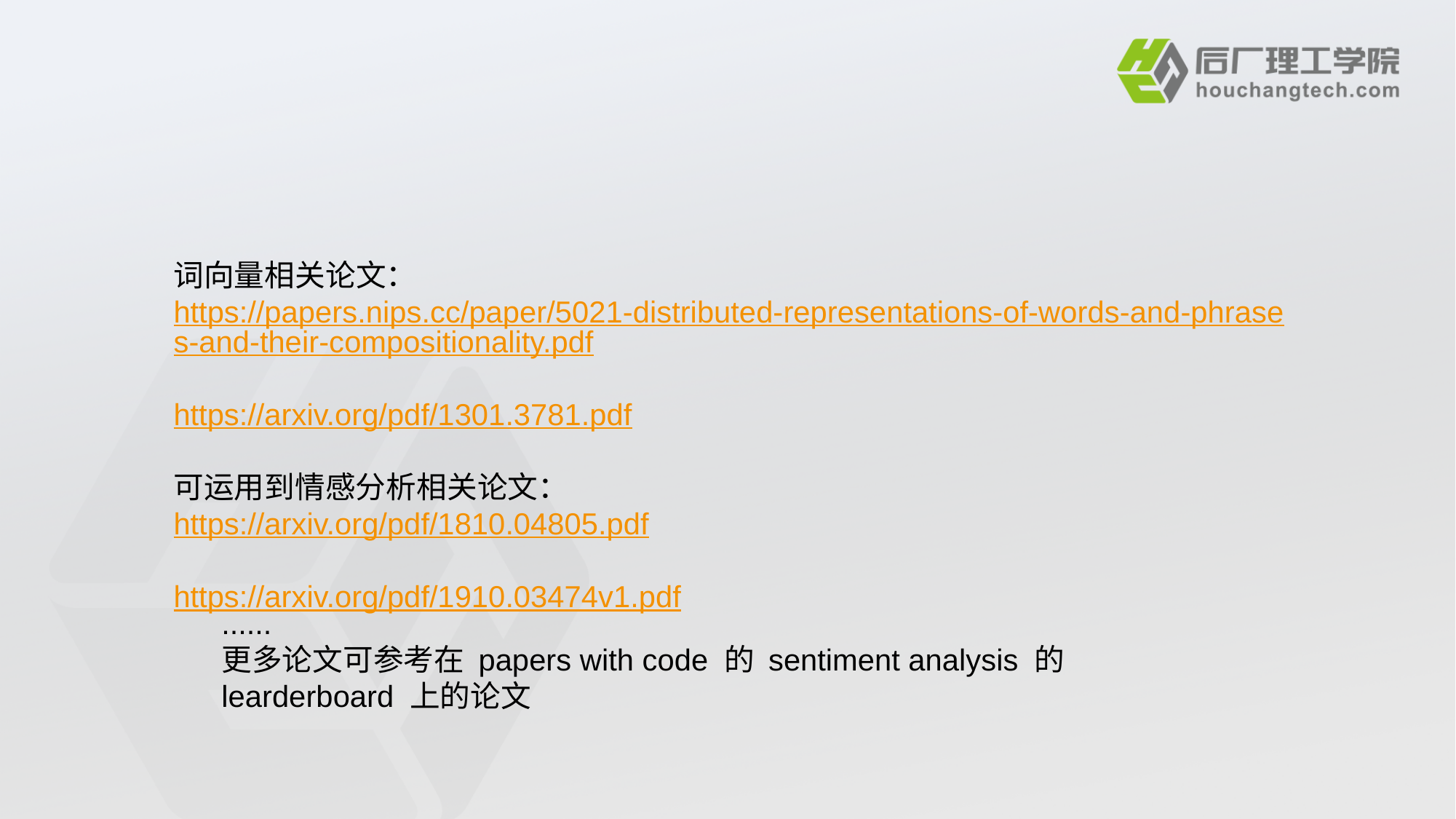

词向量相关论文：
https://papers.nips.cc/paper/5021-distributed-representations-of-words-and-phrases-and-their-compositionality.pdf
https://arxiv.org/pdf/1301.3781.pdf

可运用到情感分析相关论文：
https://arxiv.org/pdf/1810.04805.pdf
https://arxiv.org/pdf/1910.03474v1.pdf

......
更多论文可参考在 papers with code 的 sentiment analysis 的 learderboard 上的论文